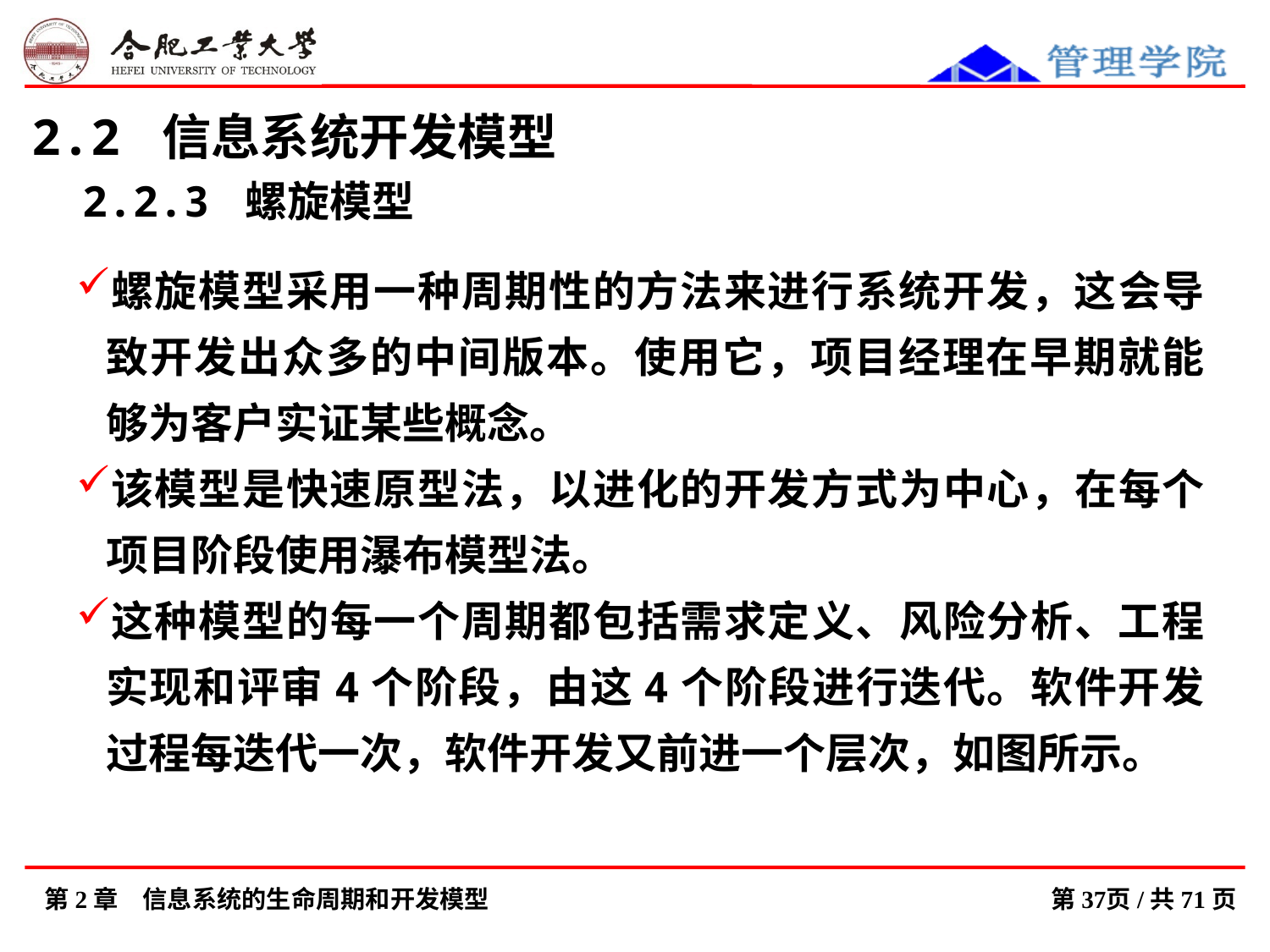

2.2 信息系统开发模型
  2.2.3 螺旋模型
螺旋模型采用一种周期性的方法来进行系统开发，这会导致开发出众多的中间版本。使用它，项目经理在早期就能够为客户实证某些概念。
该模型是快速原型法，以进化的开发方式为中心，在每个项目阶段使用瀑布模型法。
这种模型的每一个周期都包括需求定义、风险分析、工程实现和评审4个阶段，由这4个阶段进行迭代。软件开发过程每迭代一次，软件开发又前进一个层次，如图所示。
第2章　信息系统的生命周期和开发模型